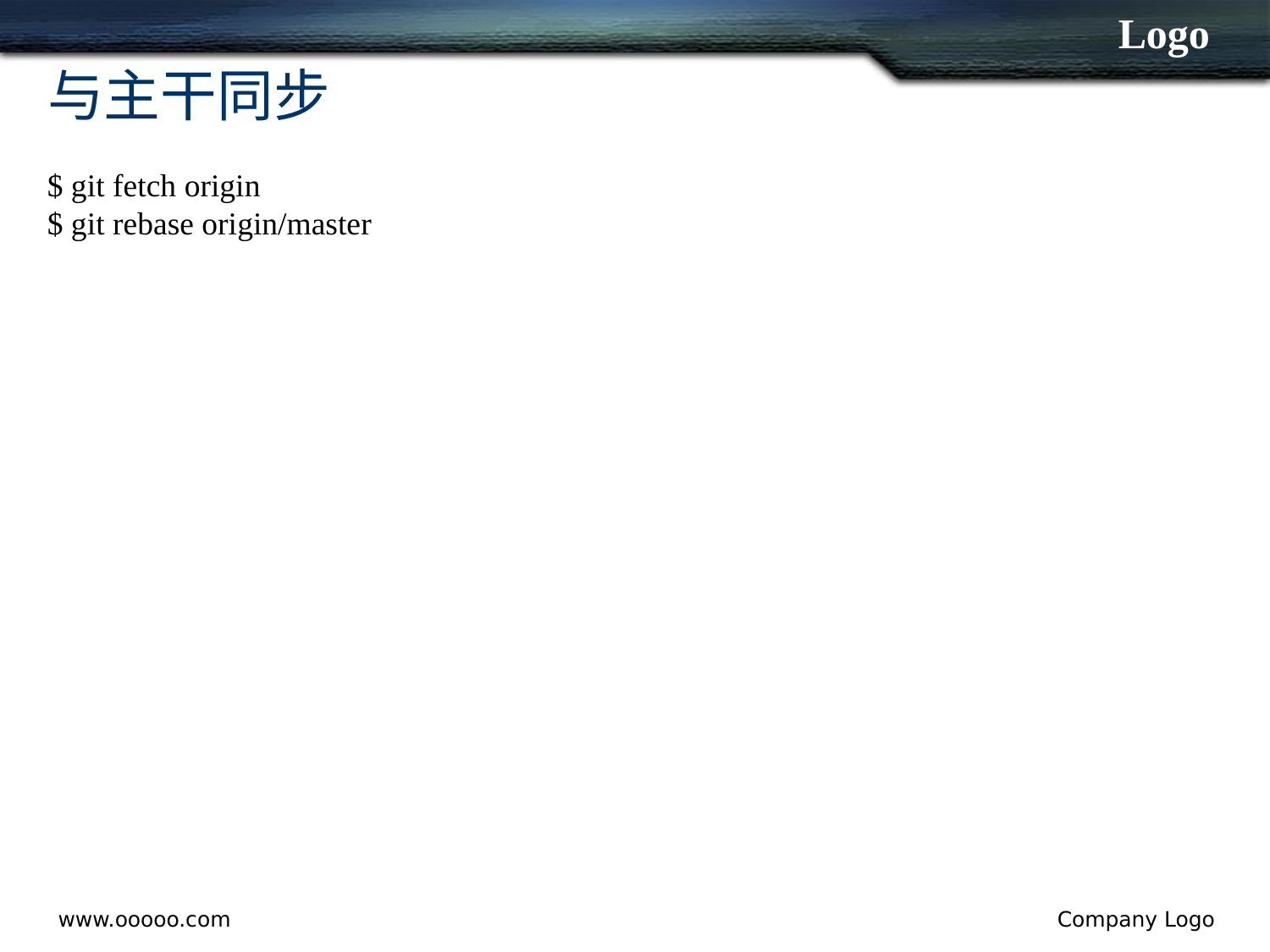

# 与主干同步
$ git fetch origin
$ git rebase origin/master
www.ooooo.com
Company Logo